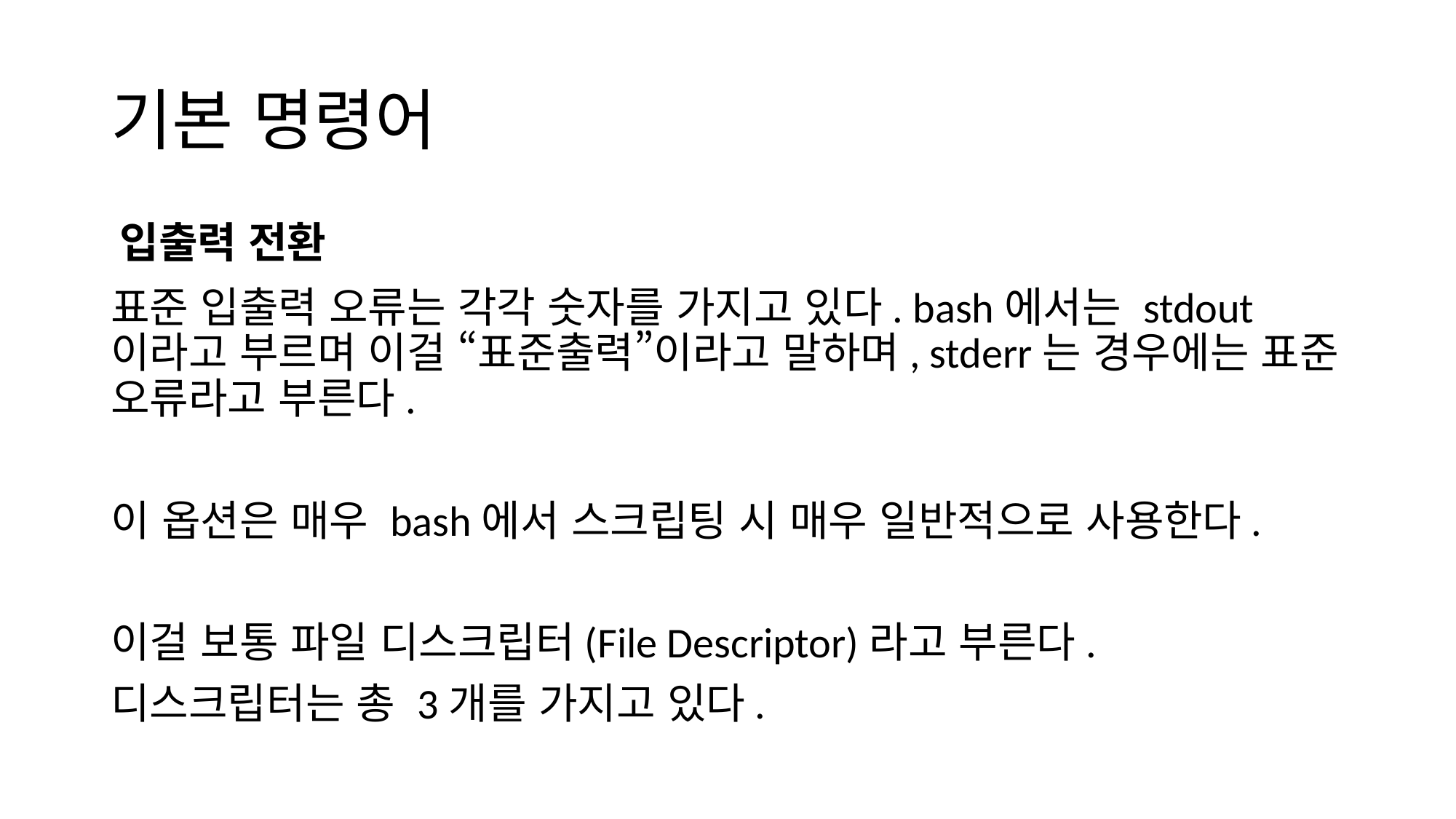

# 기본 명령어
입출력 전환
표준 입출력 오류는 각각 숫자를 가지고 있다. bash에서는 stdout이라고 부르며 이걸 “표준출력”이라고 말하며, stderr는 경우에는 표준 오류라고 부른다.

이 옵션은 매우 bash에서 스크립팅 시 매우 일반적으로 사용한다.

이걸 보통 파일 디스크립터(File Descriptor)라고 부른다.
디스크립터는 총 3개를 가지고 있다.